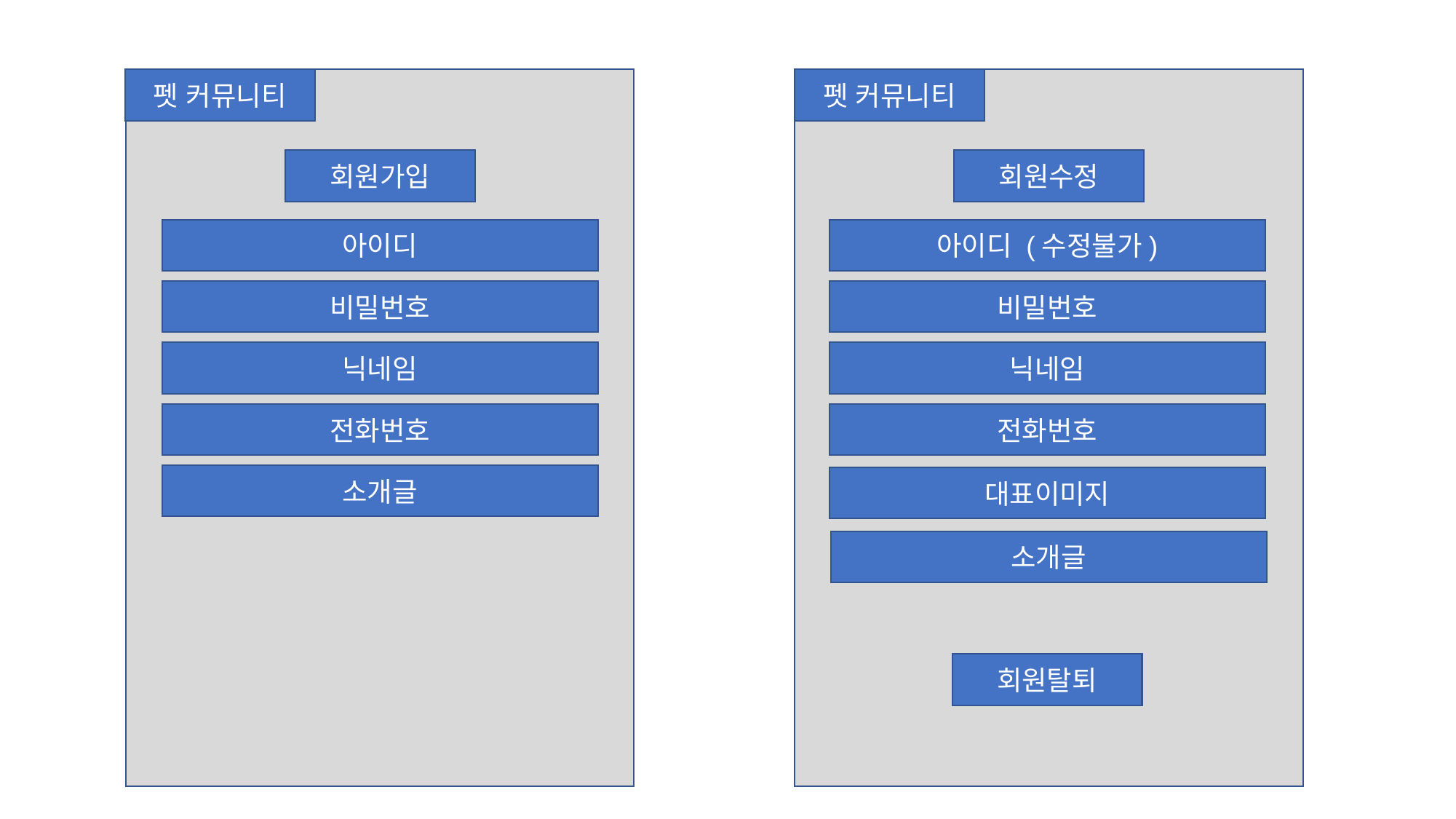

펫 커뮤니티

펫 커뮤니티
회원가입
회원수정
아이디
아이디 (수정불가)
비밀번호
비밀번호
닉네임
닉네임
전화번호
전화번호
소개글
대표이미지
소개글
회원탈퇴